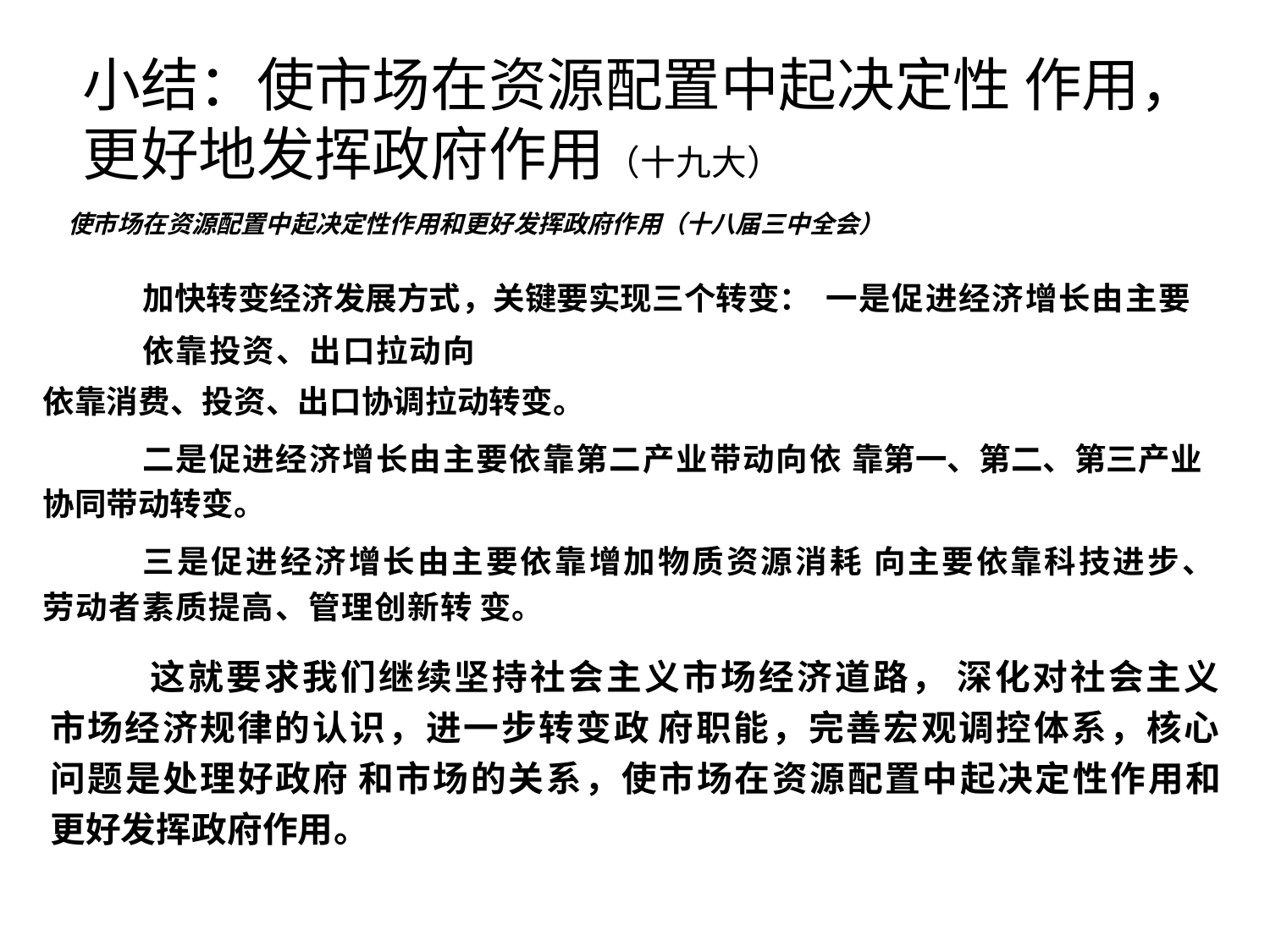

# 小结：使市场在资源配置中起决定性 作用，更好地发挥政府作用（十九大）
使市场在资源配置中起决定性作用和更好发挥政府作用（十八届三中全会）
加快转变经济发展方式，关键要实现三个转变：  一是促进经济增长由主要依靠投资、出口拉动向
依靠消费、投资、出口协调拉动转变。
二是促进经济增长由主要依靠第二产业带动向依 靠第一、第二、第三产业协同带动转变。
三是促进经济增长由主要依靠增加物质资源消耗 向主要依靠科技进步、劳动者素质提高、管理创新转 变。
这就要求我们继续坚持社会主义市场经济道路， 深化对社会主义市场经济规律的认识，进一步转变政 府职能，完善宏观调控体系，核心问题是处理好政府 和市场的关系，使市场在资源配置中起决定性作用和 更好发挥政府作用。